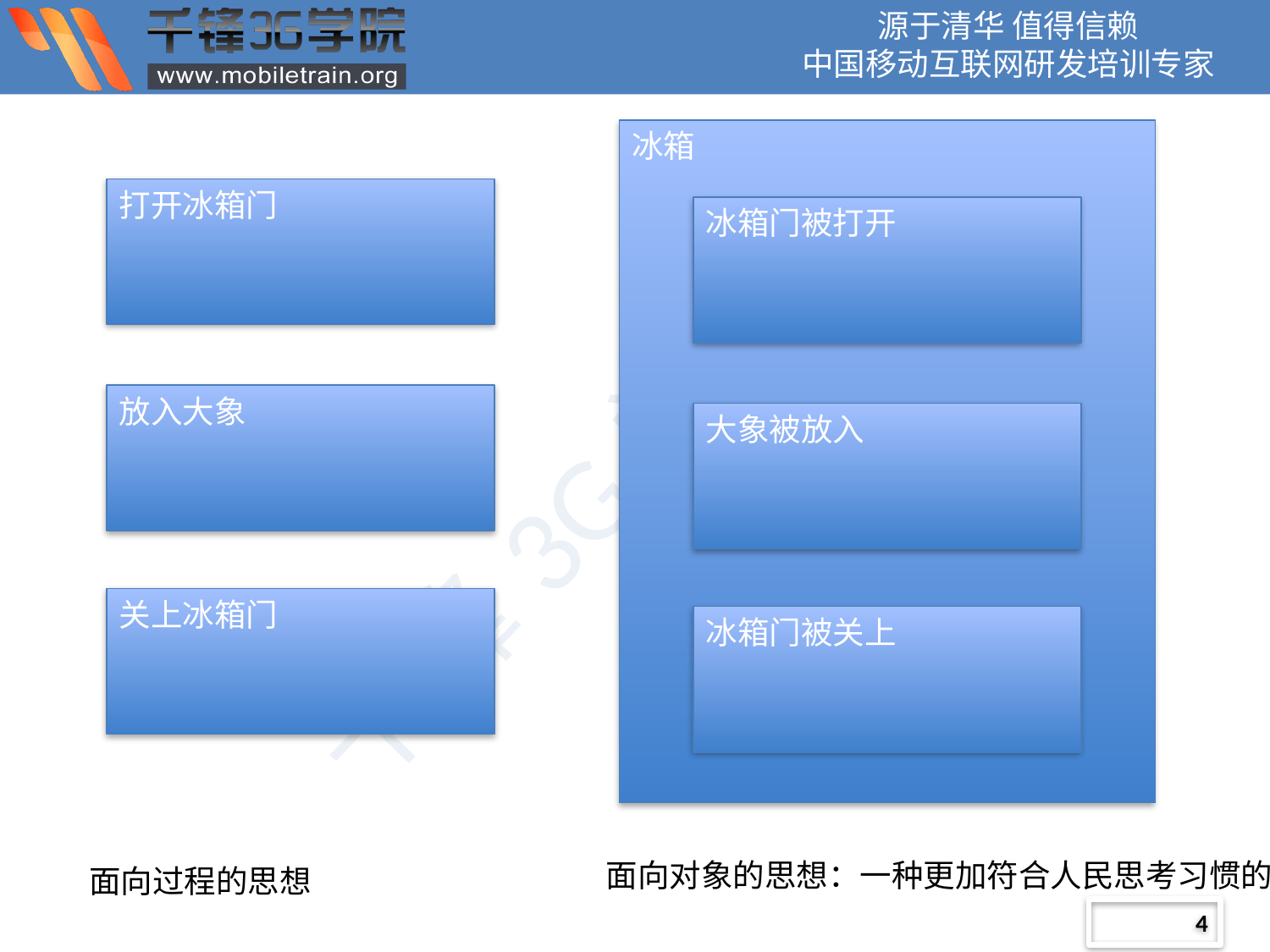

冰箱
打开冰箱门
冰箱门被打开
放入大象
大象被放入
关上冰箱门
冰箱门被关上
面向对象的思想：一种更加符合人民思考习惯的思想，
面向过程的思想